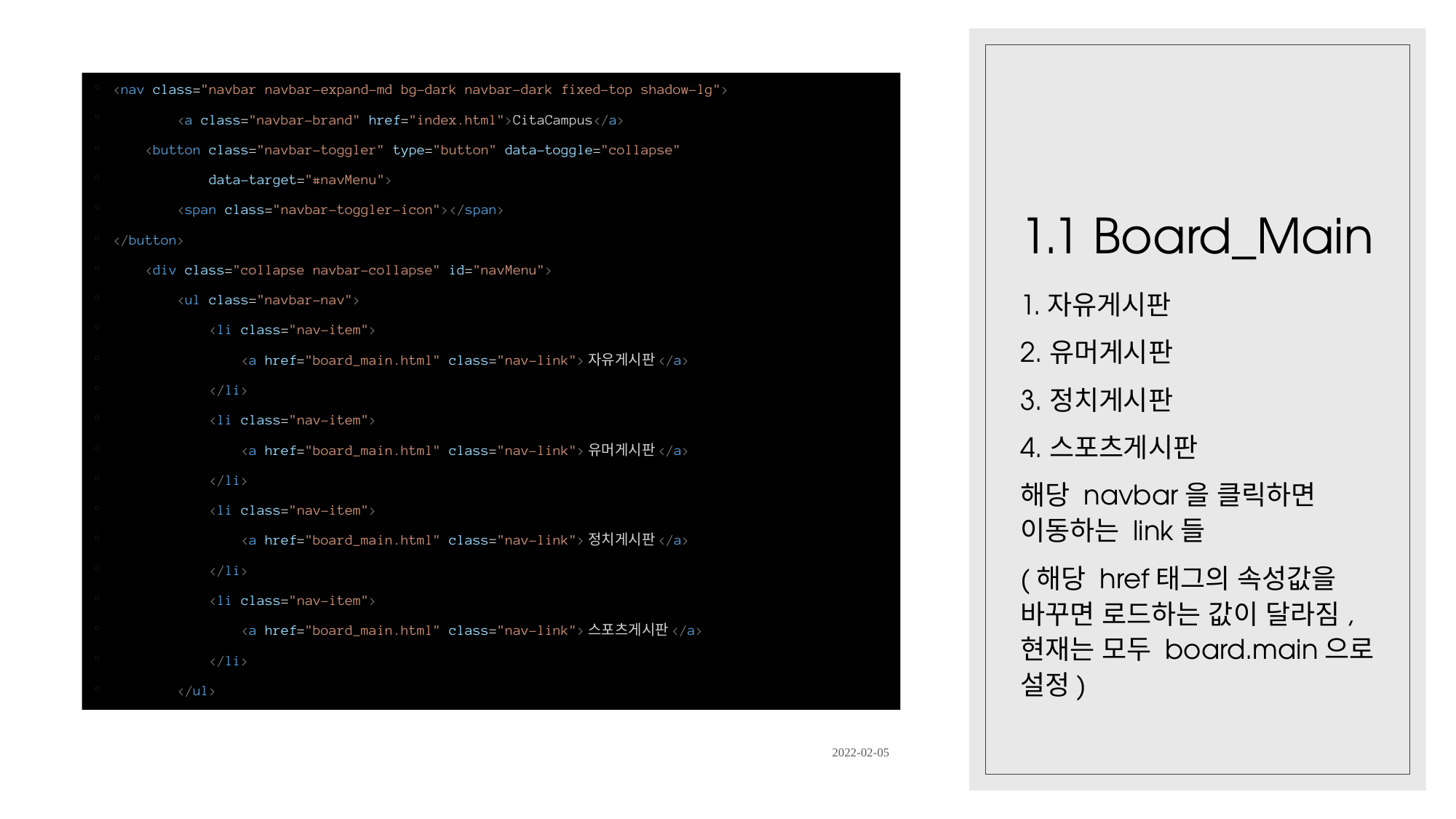

# 1.1 Board_Main
<nav class="navbar navbar-expand-md bg-dark navbar-dark fixed-top shadow-lg">
        <a class="navbar-brand" href="index.html">CitaCampus</a>
    <button class="navbar-toggler" type="button" data-toggle="collapse"
            data-target="#navMenu">
        <span class="navbar-toggler-icon"></span>
</button>
    <div class="collapse navbar-collapse" id="navMenu">
        <ul class="navbar-nav">
            <li class="nav-item">
                <a href="board_main.html" class="nav-link">자유게시판</a>
            </li>
            <li class="nav-item">
                <a href="board_main.html" class="nav-link">유머게시판</a>
            </li>
            <li class="nav-item">
                <a href="board_main.html" class="nav-link">정치게시판</a>
            </li>
            <li class="nav-item">
                <a href="board_main.html" class="nav-link">스포츠게시판</a>
            </li>
        </ul>

1.자유게시판
2.유머게시판
3.정치게시판
4.스포츠게시판
해당 navbar을 클릭하면 이동하는 link들
(해당 href태그의 속성값을 바꾸면 로드하는 값이 달라짐, 현재는 모두 board.main으로 설정)
2022-02-05